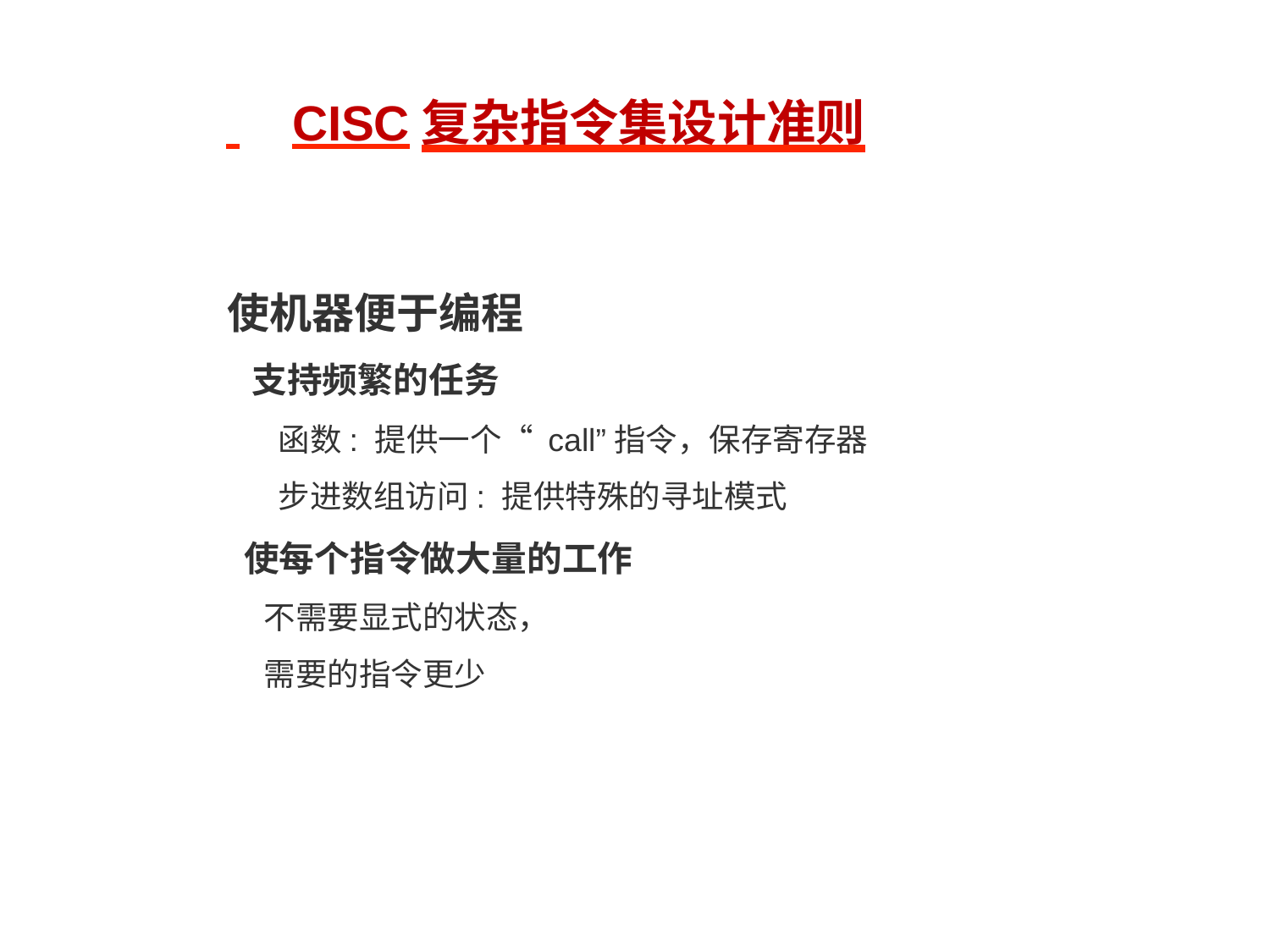

# CISC复杂指令集设计准则
使机器便于编程
  支持频繁的任务
      函数: 提供一个“ call”指令，保存寄存器
      步进数组访问: 提供特殊的寻址模式
 使每个指令做大量的工作
    不需要显式的状态，
    需要的指令更少